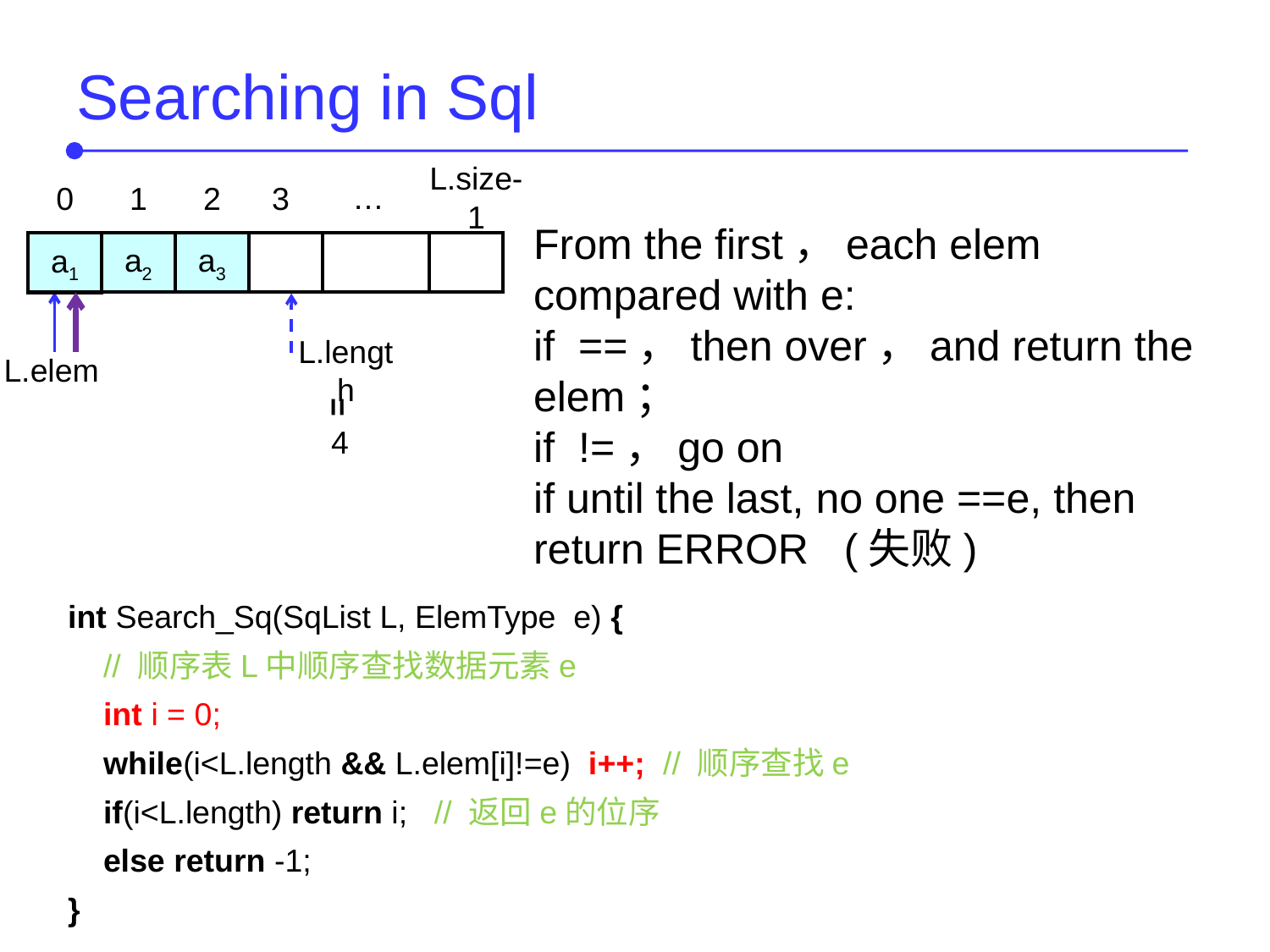

Searching in Sql
…
L.size-1
2
3
1
0
a2
a3

a1
From the first，each elem compared with e:
if  ==，then over，and return the elem；
if  !=，go on
if until the last, no one ==e, then return ERROR   (失败)
L.elem
L.length
=
4
int Search_Sq(SqList L, ElemType  e) {
    // 顺序表L中顺序查找数据元素e
    int i = 0;
    while(i<L.length && L.elem[i]!=e)  i++;  // 顺序查找e
    if(i<L.length) return i;   // 返回e的位序
    else return -1;
}